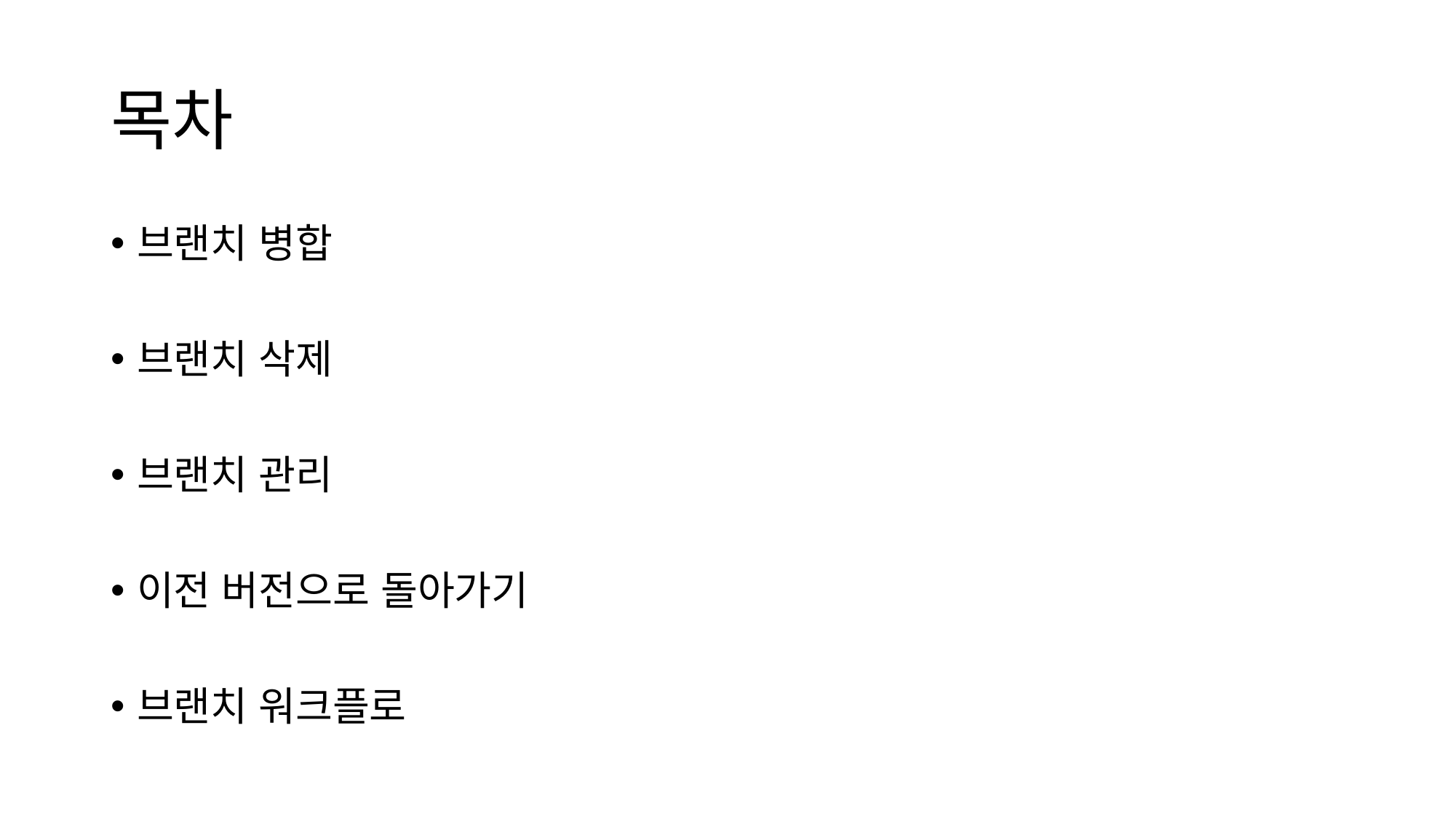

# 목차
브랜치 병합

브랜치 삭제

브랜치 관리

이전 버전으로 돌아가기

브랜치 워크플로